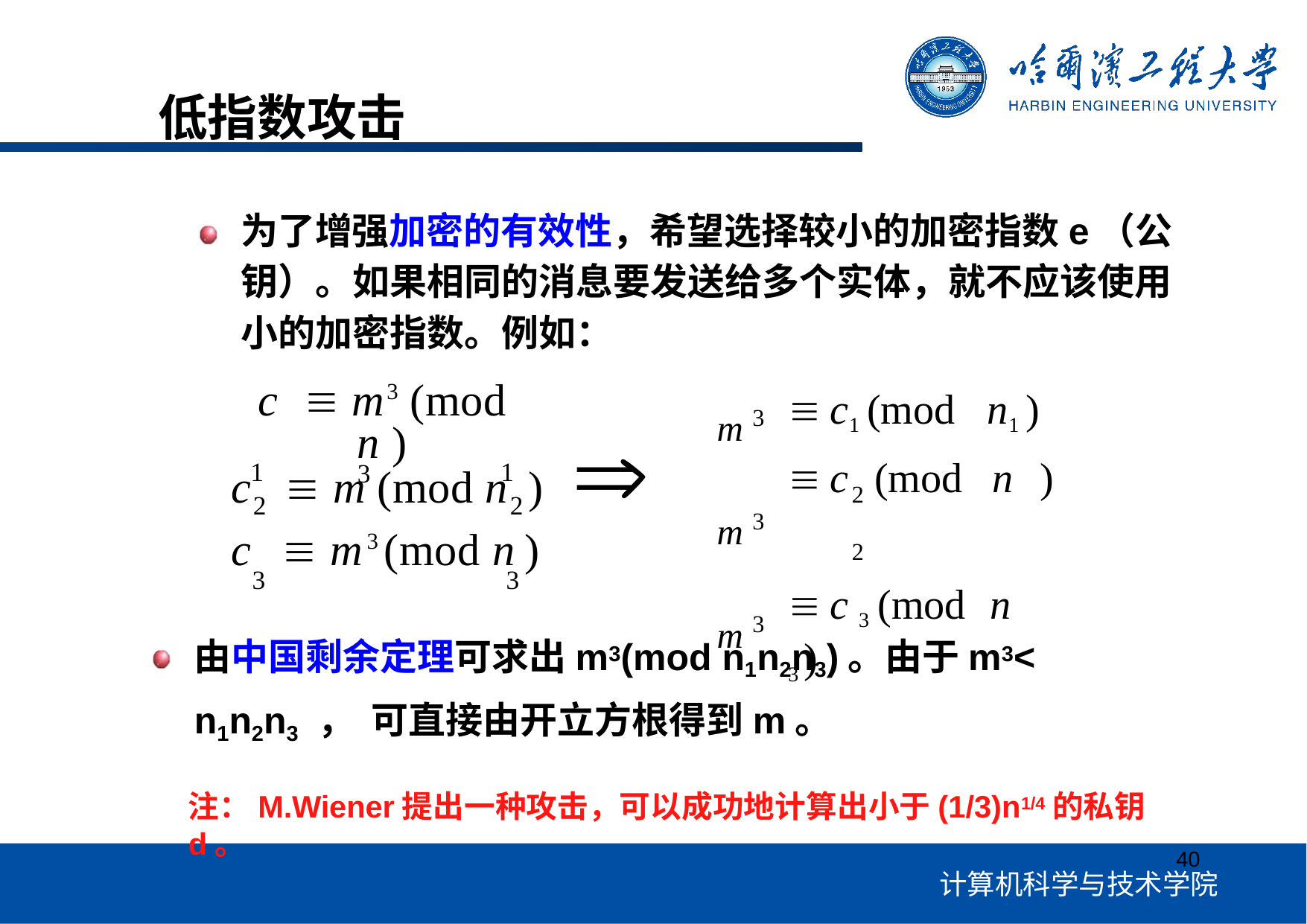

低指数攻击
为了增强加密的有效性，希望选择较小的加密指数e（公 钥）。如果相同的消息要发送给多个实体，就不应该使用小的加密指数。例如：

m 3
m 3
m 3
≡	c1 (mod	n1 )
c	≡ m3 (mod n )
1	1
⇒
≡	c	(mod	n	)
3
c	≡ m	(mod n
)
2	2
≡	c 3 (mod	n 3 )
2	2
c	≡ m3 (mod n	)
3	3
由中国剩余定理可求出m3(mod n1n2n3)。由于m3< n1n2n3 ，  可直接由开立方根得到m。

注：M.Wiener提出一种攻击，可以成功地计算出小于(1/3)n1/4的私钥d。

40